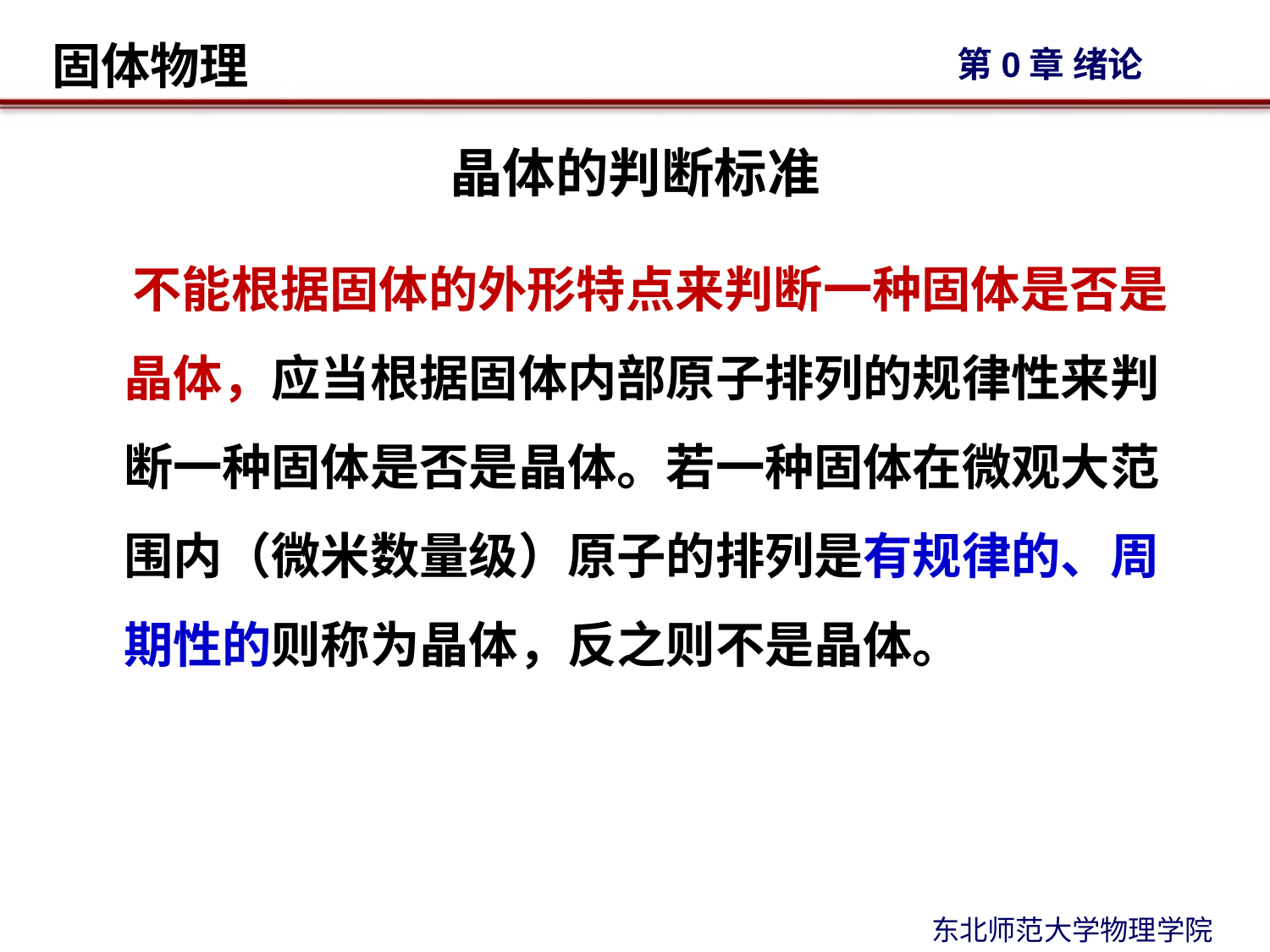

# 晶体的判断标准
    不能根据固体的外形特点来判断一种固体是否是晶体，应当根据固体内部原子排列的规律性来判断一种固体是否是晶体。若一种固体在微观大范围内（微米数量级）原子的排列是有规律的、周期性的则称为晶体，反之则不是晶体。